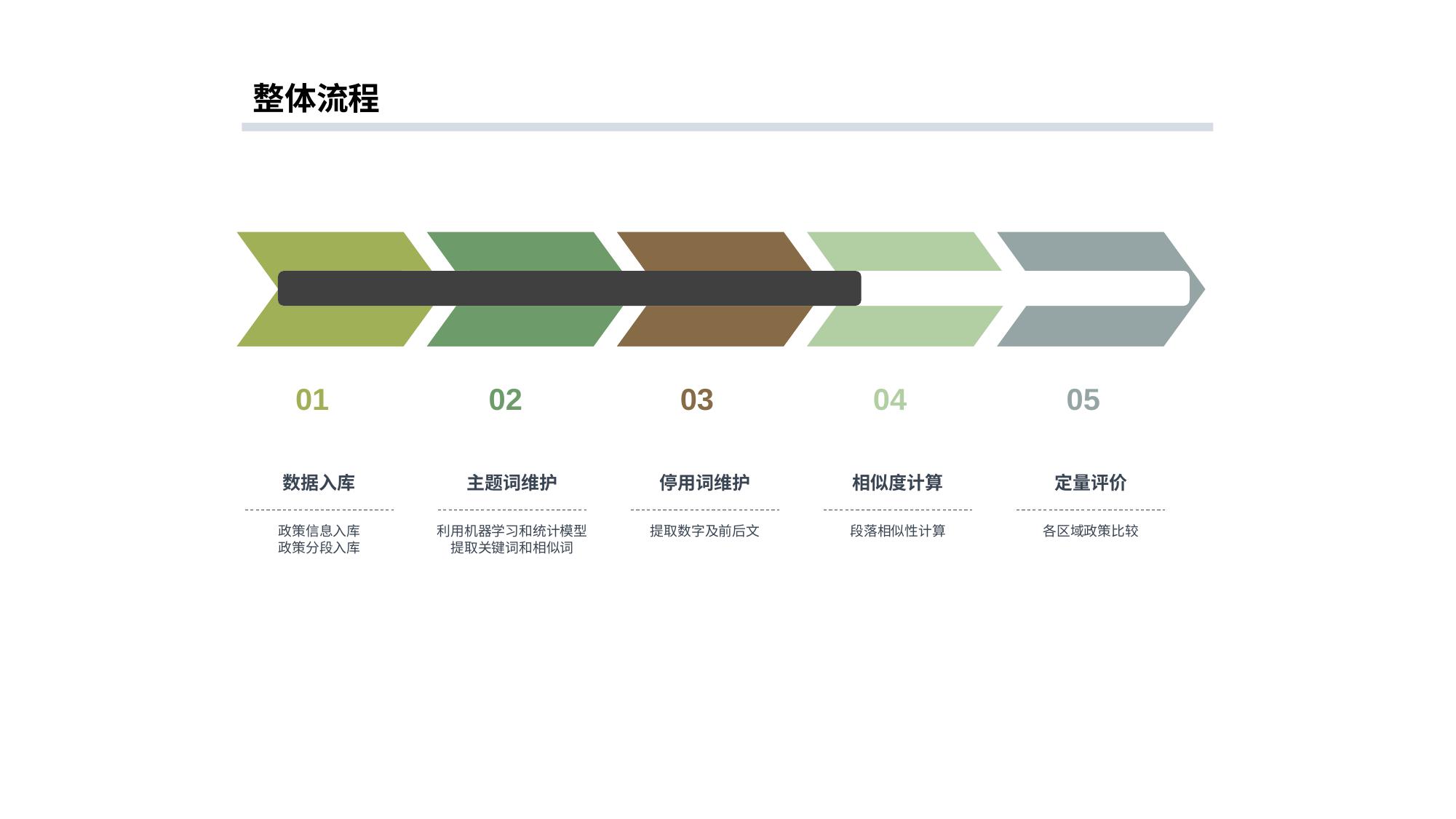

整体流程

01
02
03
04
05
数据入库
主题词维护
停用词维护
相似度计算
定量评价
政策信息入库
政策分段入库

利用机器学习和统计模型
提取关键词和相似词
提取数字及前后文
段落相似性计算
各区域政策比较